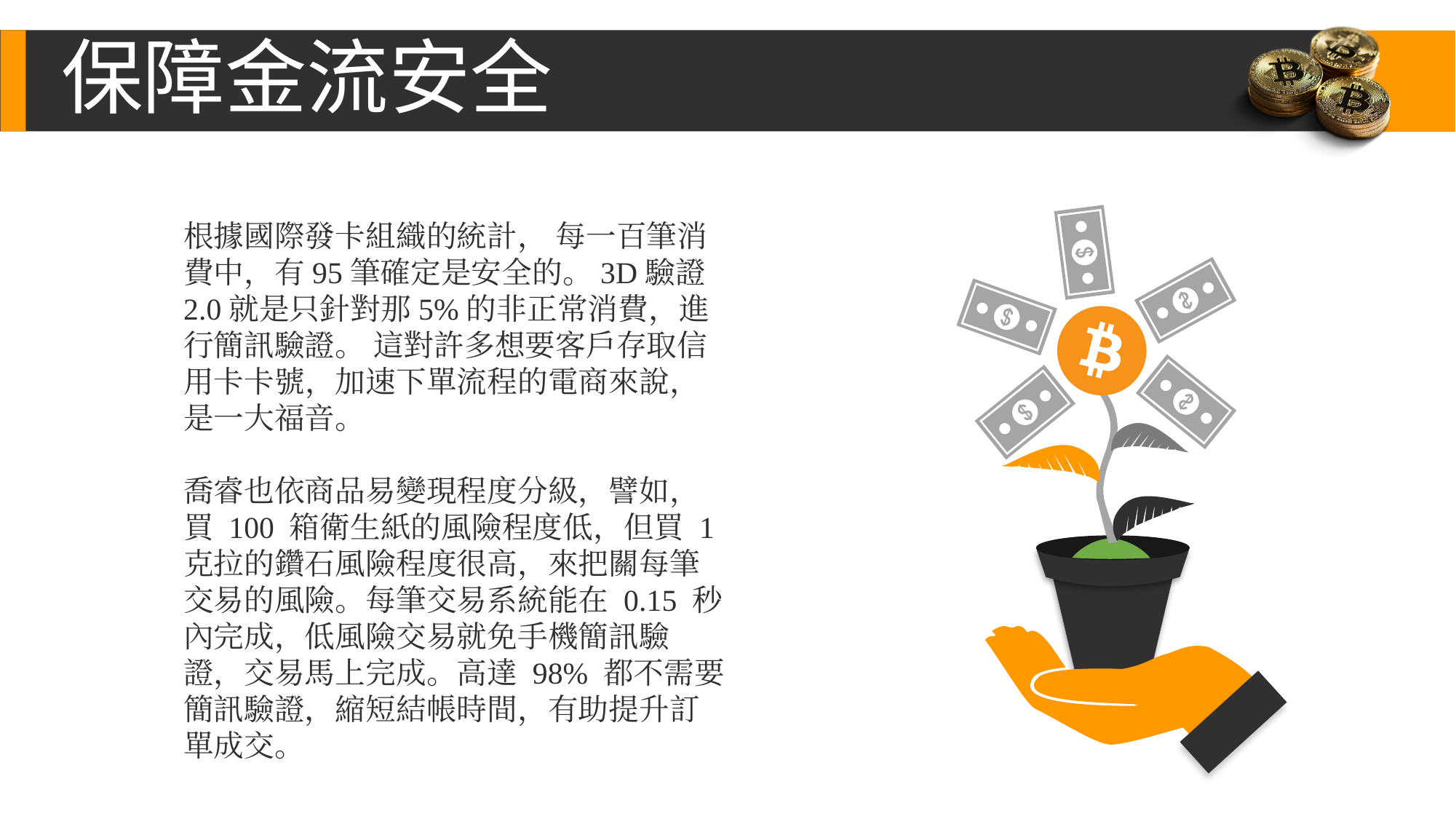

保障金流安全

根據國際發卡組織的統計， 每一百筆消費中，有95筆確定是安全的。3D驗證2.0就是只針對那5%的非正常消費，進行簡訊驗證。 這對許多想要客戶存取信用卡卡號，加速下單流程的電商來說，是一大福音。

喬睿也依商品易變現程度分級，譬如，買 100 箱衛生紙的風險程度低，但買 1 克拉的鑽石風險程度很高，來把關每筆交易的風險。每筆交易系統能在 0.15 秒內完成，低風險交易就免手機簡訊驗證，交易馬上完成。高達 98% 都不需要簡訊驗證，縮短結帳時間，有助提升訂單成交。